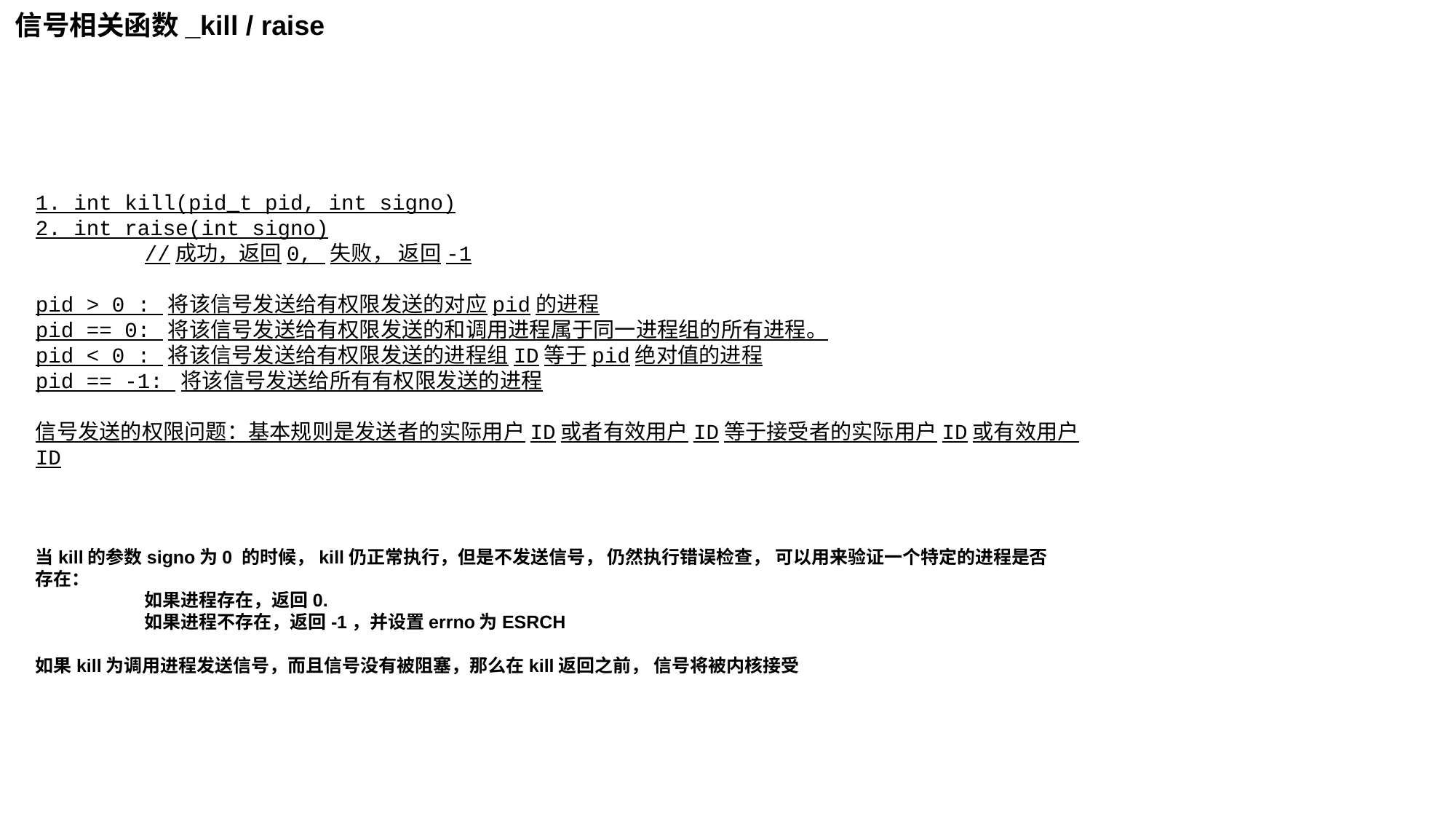

信号相关函数_kill / raise
1. int kill(pid_t pid, int signo)
2. int raise(int signo)
	//成功，返回0, 失败， 返回-1

pid > 0 : 将该信号发送给有权限发送的对应pid的进程
pid == 0: 将该信号发送给有权限发送的和调用进程属于同一进程组的所有进程。
pid < 0 : 将该信号发送给有权限发送的进程组ID等于pid绝对值的进程
pid == -1: 将该信号发送给所有有权限发送的进程

信号发送的权限问题：基本规则是发送者的实际用户ID或者有效用户ID等于接受者的实际用户ID或有效用户ID
当kill的参数signo为0 的时候，kill仍正常执行，但是不发送信号， 仍然执行错误检查， 可以用来验证一个特定的进程是否存在：
	如果进程存在，返回0.
	如果进程不存在，返回-1，并设置errno为ESRCH

如果kill为调用进程发送信号，而且信号没有被阻塞，那么在kill返回之前， 信号将被内核接受